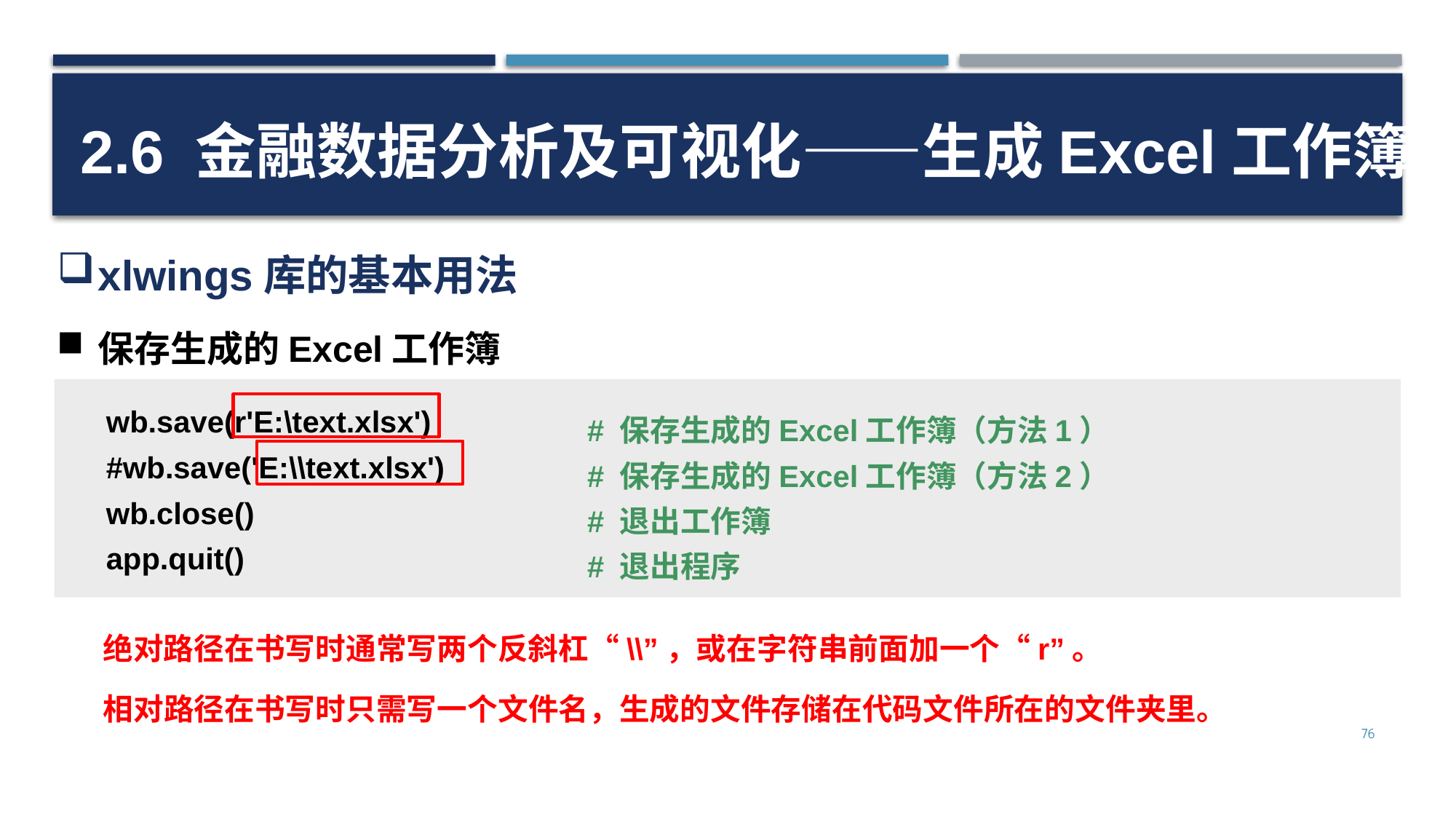

2.6 金融数据分析及可视化——生成Excel工作簿
xlwings库的基本用法
保存生成的Excel工作簿

wb.save(r'E:\text.xlsx')
#wb.save('E:\\text.xlsx')
wb.close()
app.quit()
# 保存生成的Excel工作簿（方法1）
# 保存生成的Excel工作簿（方法2）
# 退出工作簿
# 退出程序

绝对路径在书写时通常写两个反斜杠“\\”，或在字符串前面加一个“r”。
相对路径在书写时只需写一个文件名，生成的文件存储在代码文件所在的文件夹里。
76